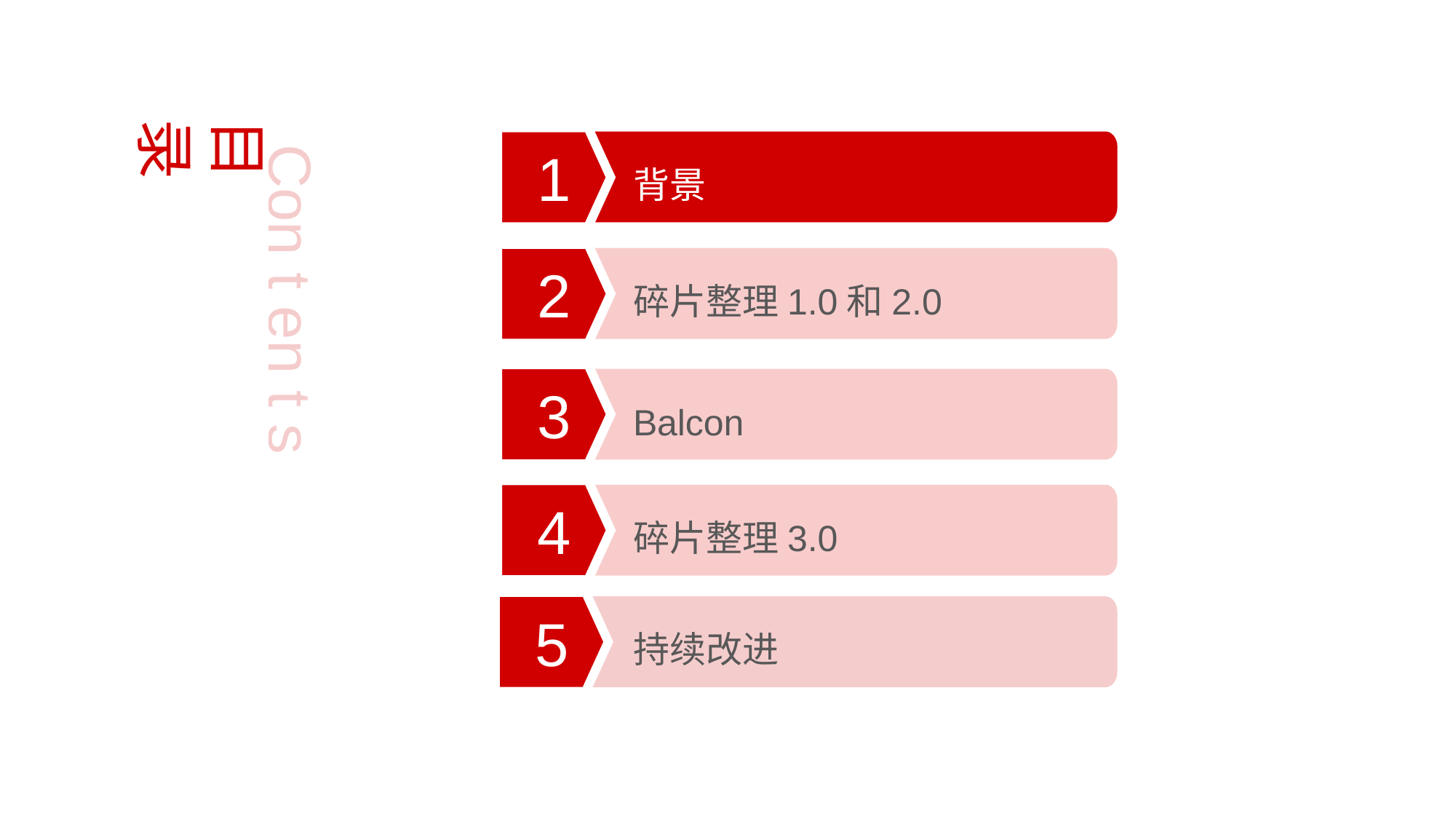

目 录
1
背景
Con t en t s
2
碎片整理1.0和2.0
3
Balcon
4
碎片整理3.0
5
持续改进